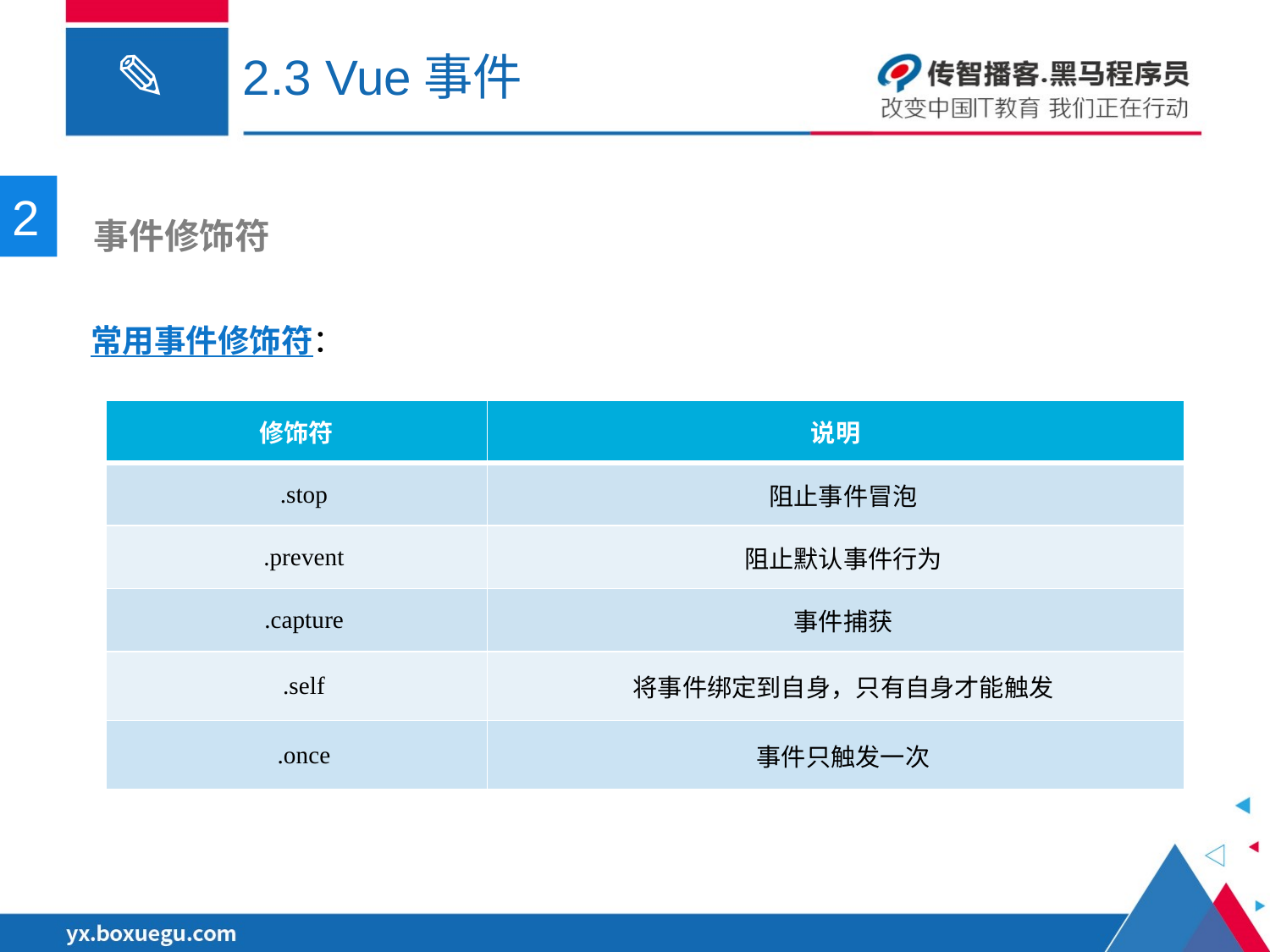

# 2.3 Vue事件

2
  事件修饰符
常用事件修饰符：
| 修饰符 | 说明 |
| --- | --- |
| .stop | 阻止事件冒泡 |
| .prevent | 阻止默认事件行为 |
| .capture | 事件捕获 |
| .self | 将事件绑定到自身，只有自身才能触发 |
| .once | 事件只触发一次 |